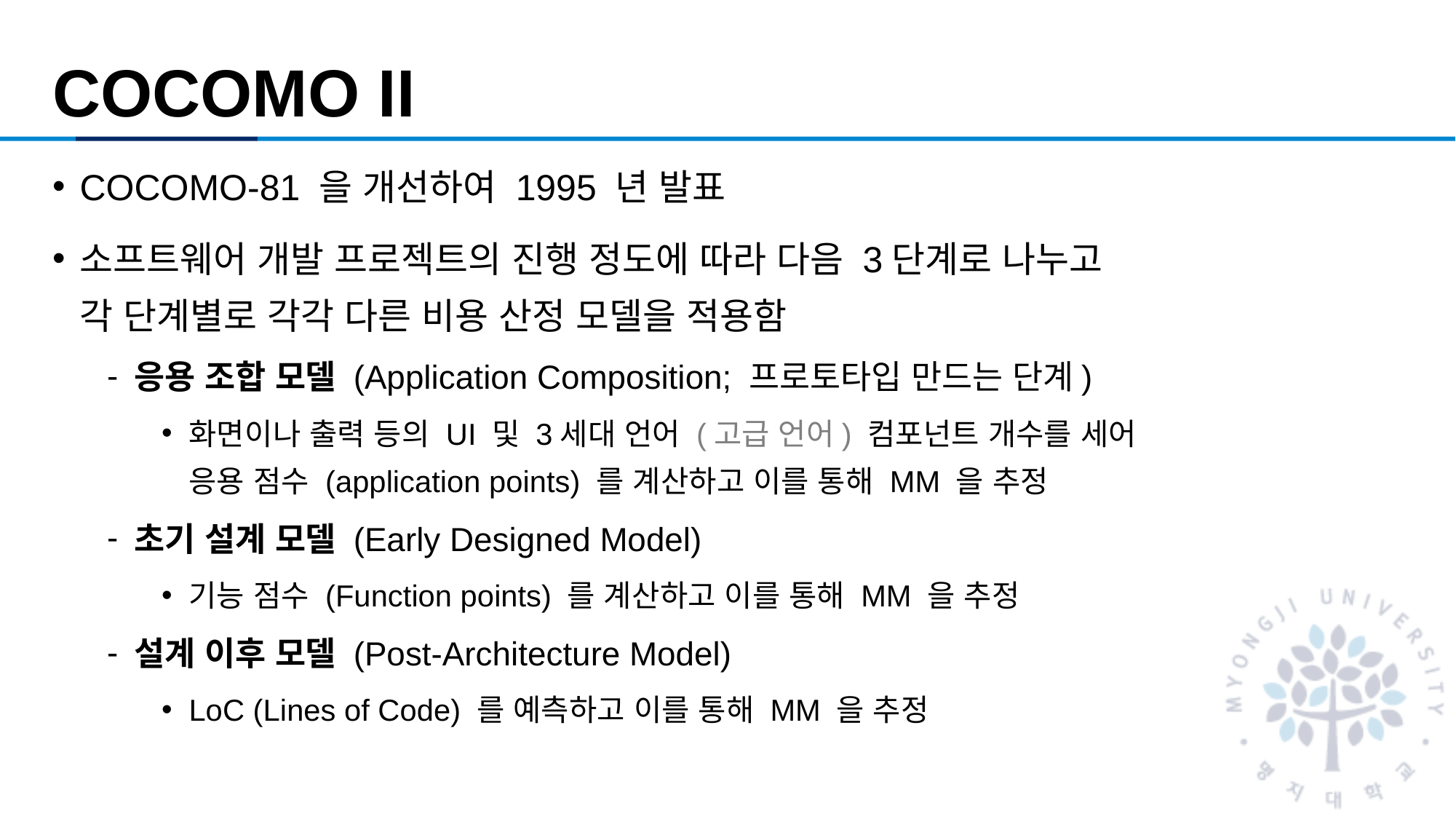

# COCOMO II
COCOMO-81 을 개선하여 1995 년 발표
소프트웨어 개발 프로젝트의 진행 정도에 따라 다음 3단계로 나누고
각 단계별로 각각 다른 비용 산정 모델을 적용함
응용 조합 모델 (Application Composition; 프로토타입 만드는 단계)
화면이나 출력 등의 UI 및 3세대 언어 (고급 언어) 컴포넌트 개수를 세어
응용 점수 (application points) 를 계산하고 이를 통해 MM 을 추정
초기 설계 모델 (Early Designed Model)
기능 점수 (Function points) 를 계산하고 이를 통해 MM 을 추정
설계 이후 모델 (Post-Architecture Model)
LoC (Lines of Code) 를 예측하고 이를 통해 MM 을 추정